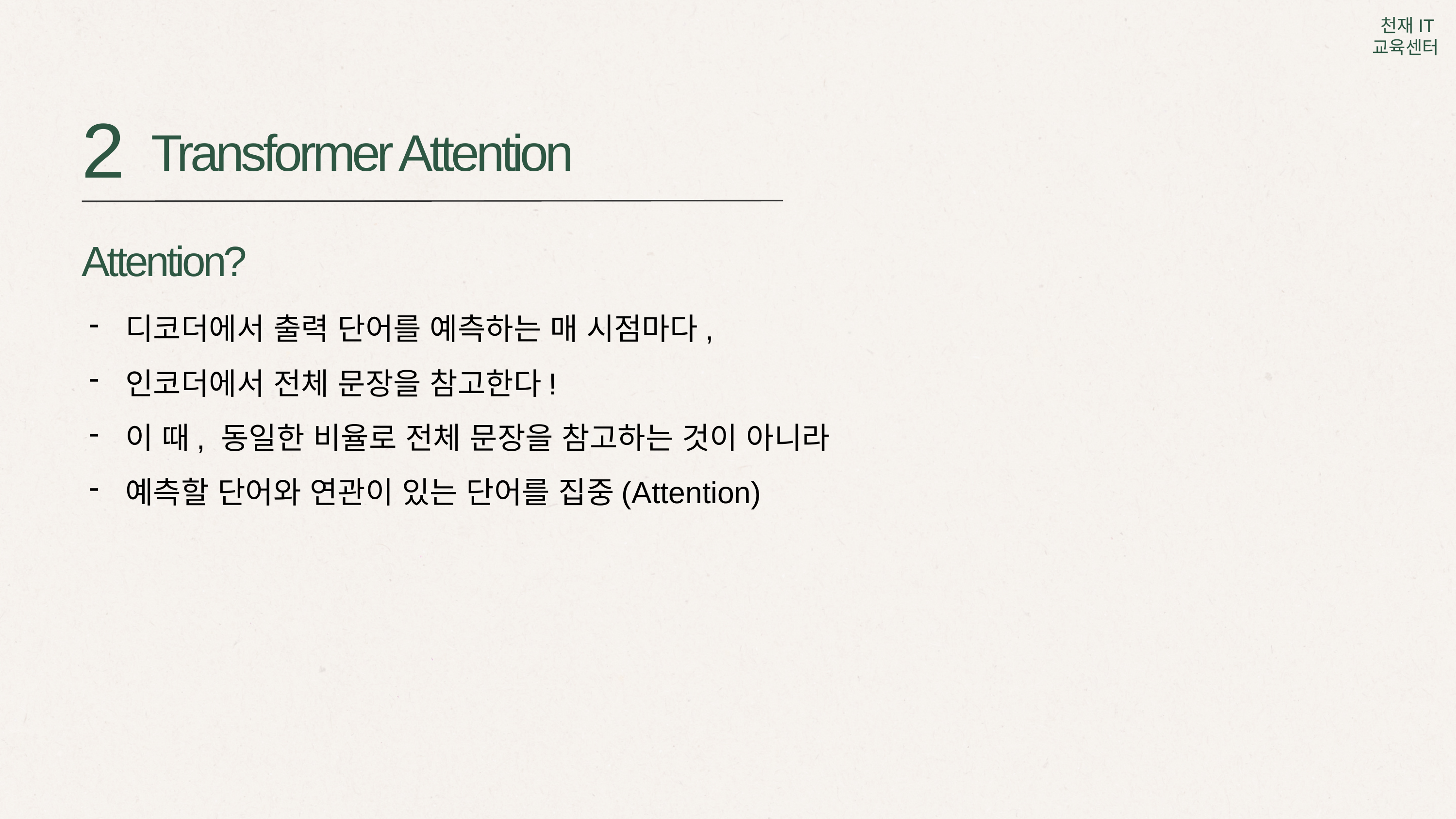

2
Transformer Attention

Attention?
디코더에서 출력 단어를 예측하는 매 시점마다,
인코더에서 전체 문장을 참고한다!
이 때, 동일한 비율로 전체 문장을 참고하는 것이 아니라
예측할 단어와 연관이 있는 단어를 집중(Attention)